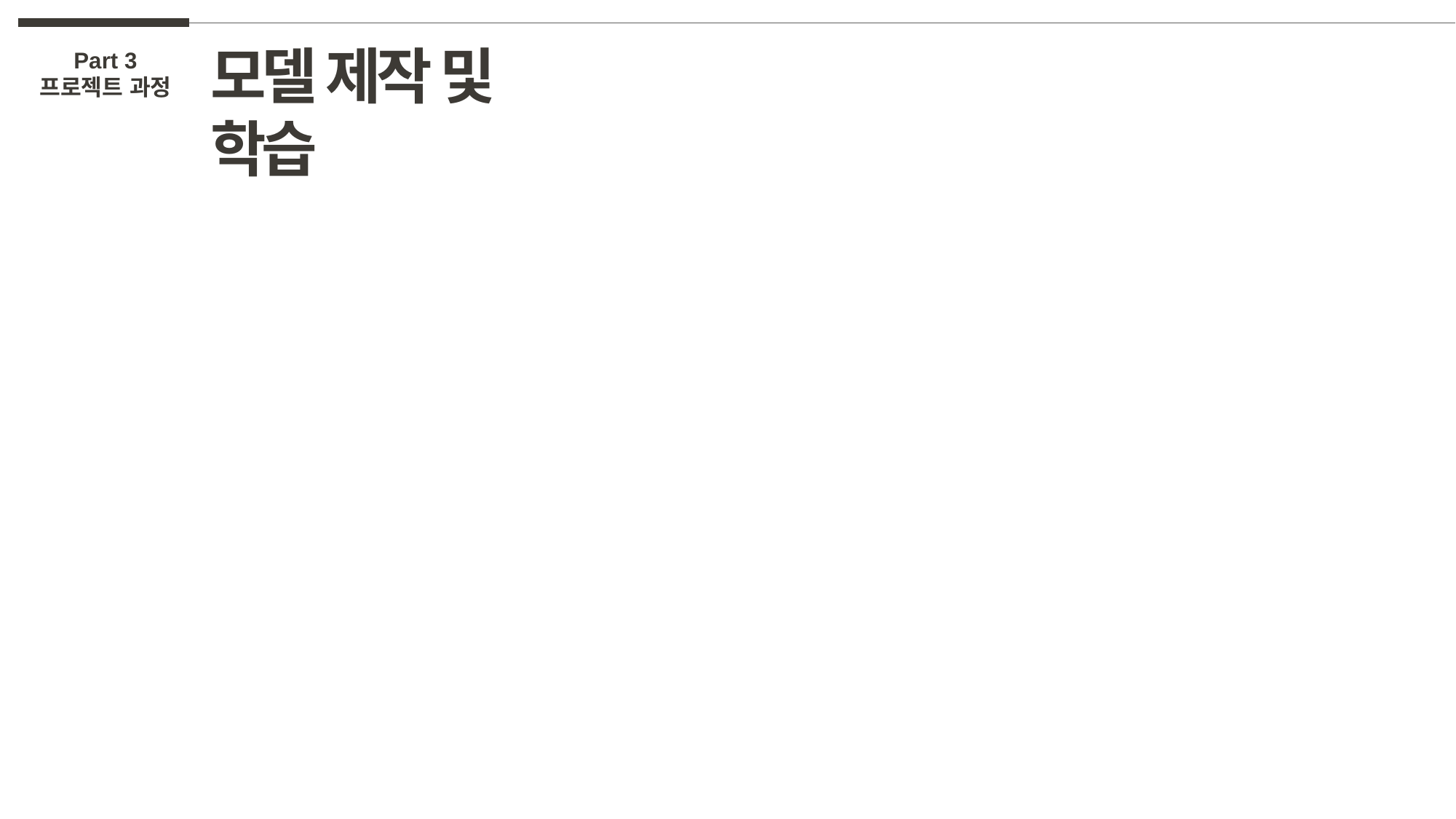

모델 제작 및 학습
Part 3
프로젝트 과정